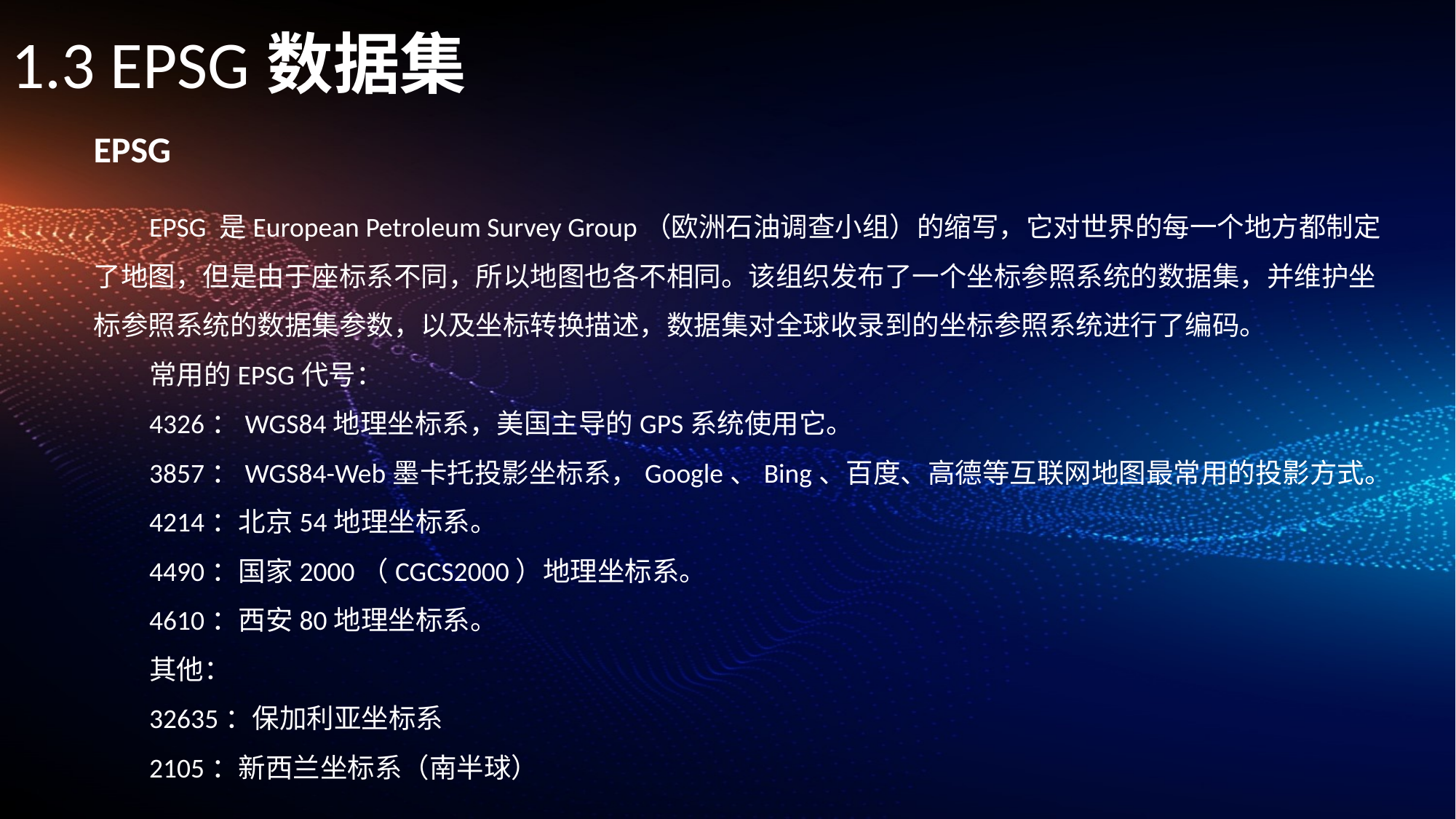

# 1.3 EPSG数据集
EPSG
EPSG 是European Petroleum Survey Group（欧洲石油调查小组）的缩写，它对世界的每一个地方都制定了地图，但是由于座标系不同，所以地图也各不相同。该组织发布了一个坐标参照系统的数据集，并维护坐标参照系统的数据集参数，以及坐标转换描述，数据集对全球收录到的坐标参照系统进行了编码。
常用的EPSG代号：
4326：WGS84地理坐标系，美国主导的GPS系统使用它。
3857：WGS84-Web墨卡托投影坐标系，Google、Bing、百度、高德等互联网地图最常用的投影方式。
4214：北京54地理坐标系。
4490：国家2000（CGCS2000）地理坐标系。
4610：西安80地理坐标系。
其他：
32635：保加利亚坐标系
2105：新西兰坐标系（南半球）